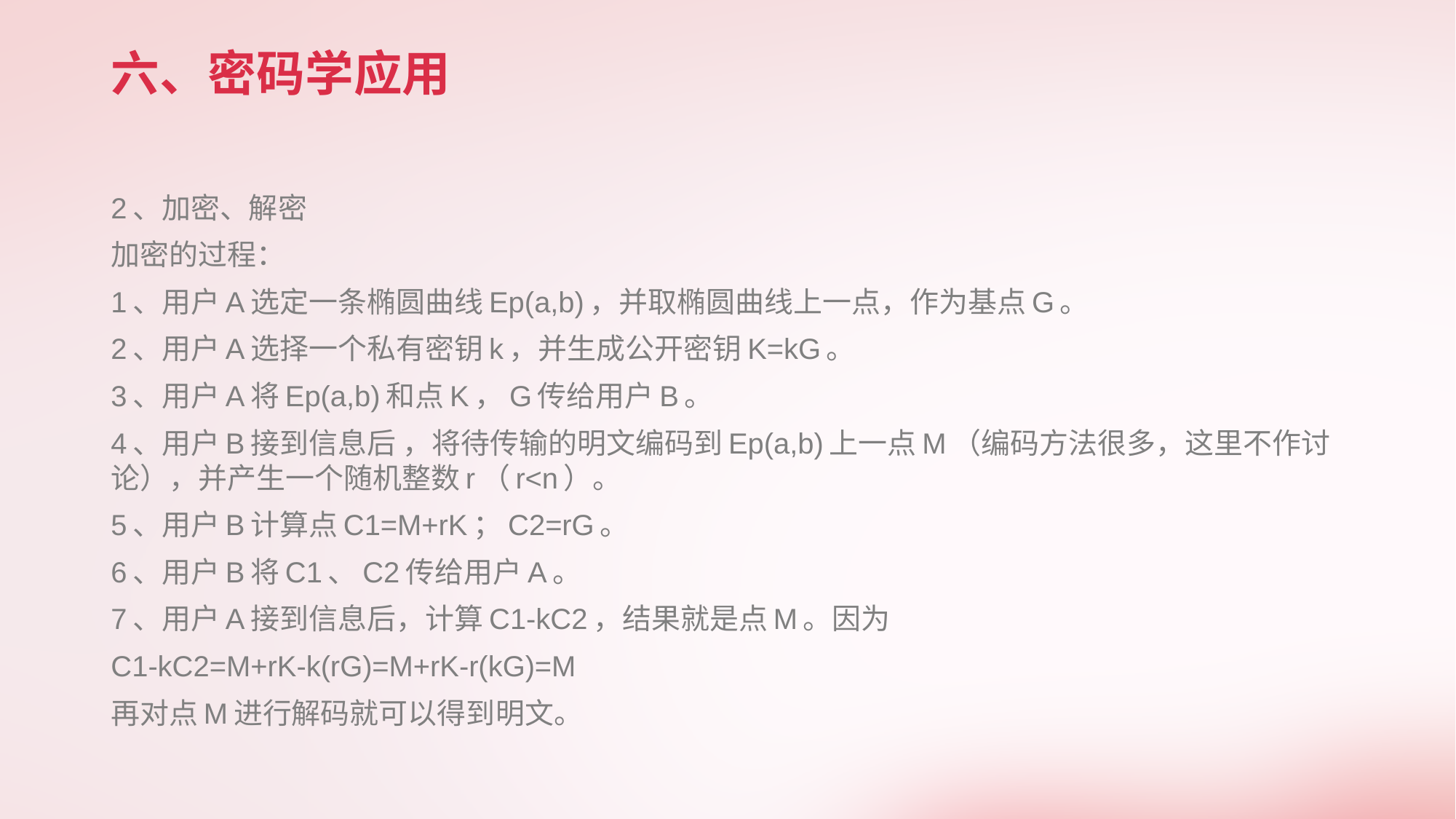

# 六、密码学应用
2、加密、解密
加密的过程：
1、用户A选定一条椭圆曲线Ep(a,b)，并取椭圆曲线上一点，作为基点G。
2、用户A选择一个私有密钥k，并生成公开密钥K=kG。
3、用户A将Ep(a,b)和点K，G传给用户B。
4、用户B接到信息后 ，将待传输的明文编码到Ep(a,b)上一点M（编码方法很多，这里不作讨论），并产生一个随机整数r（r<n）。
5、用户B计算点C1=M+rK；C2=rG。
6、用户B将C1、C2传给用户A。
7、用户A接到信息后，计算C1-kC2，结果就是点M。因为
C1-kC2=M+rK-k(rG)=M+rK-r(kG)=M
再对点M进行解码就可以得到明文。